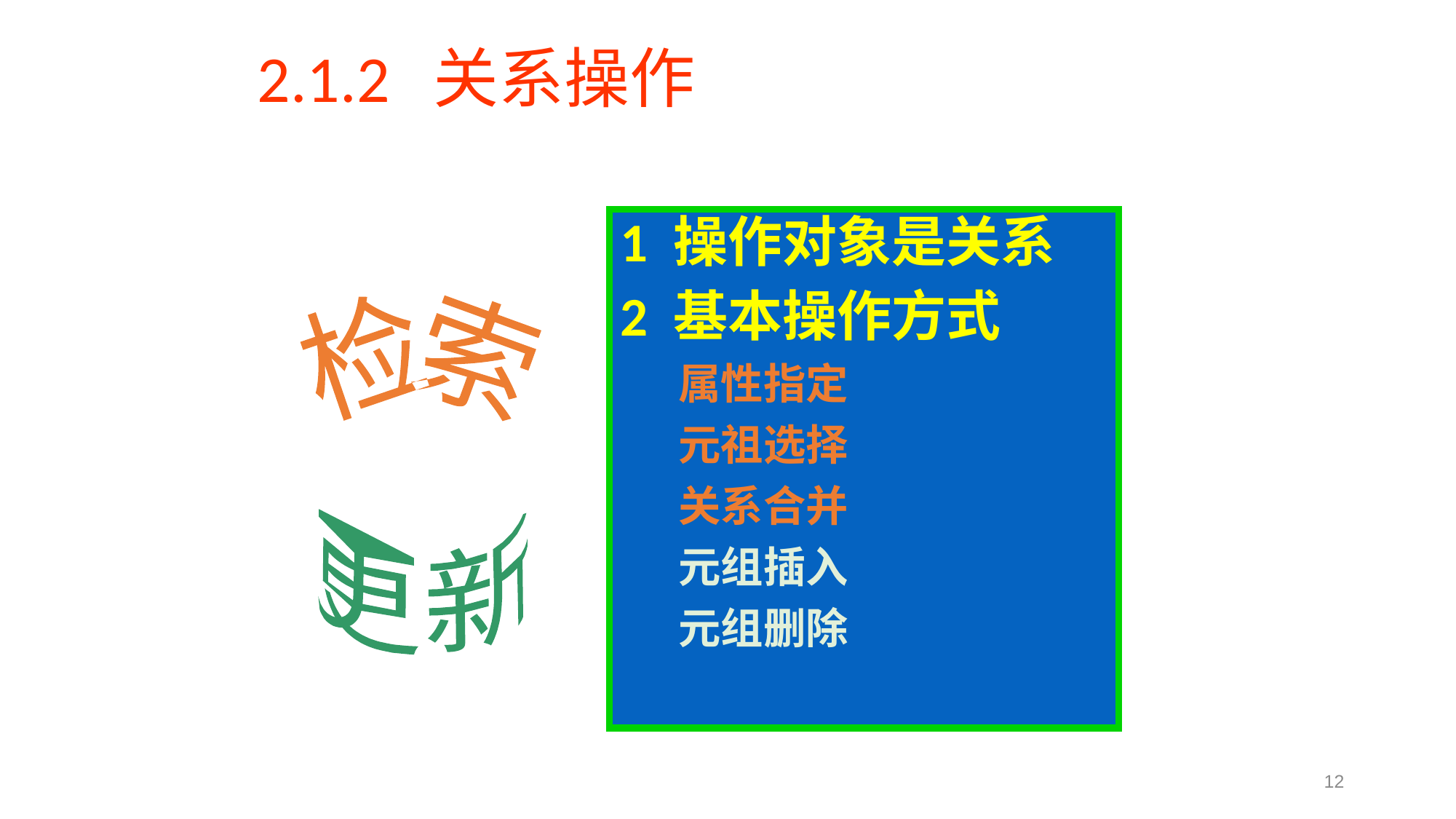

# 2.1.2  关系操作
1 操作对象是关系
2 基本操作方式
     属性指定
     元祖选择
     关系合并
     元组插入
     元组删除
检索
更新
12